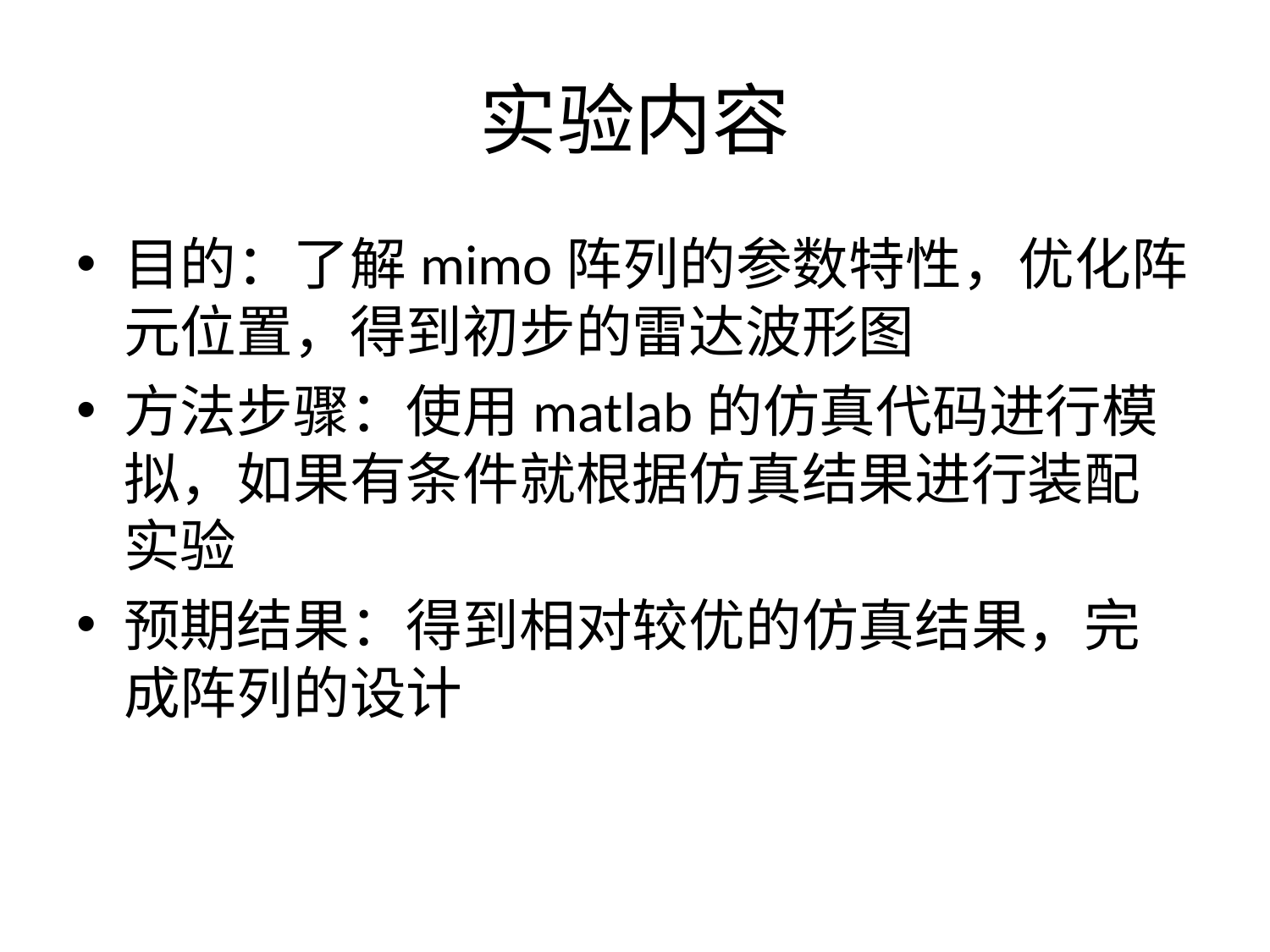

# 实验内容
目的：了解mimo阵列的参数特性，优化阵元位置，得到初步的雷达波形图
方法步骤：使用matlab的仿真代码进行模拟，如果有条件就根据仿真结果进行装配实验
预期结果：得到相对较优的仿真结果，完成阵列的设计